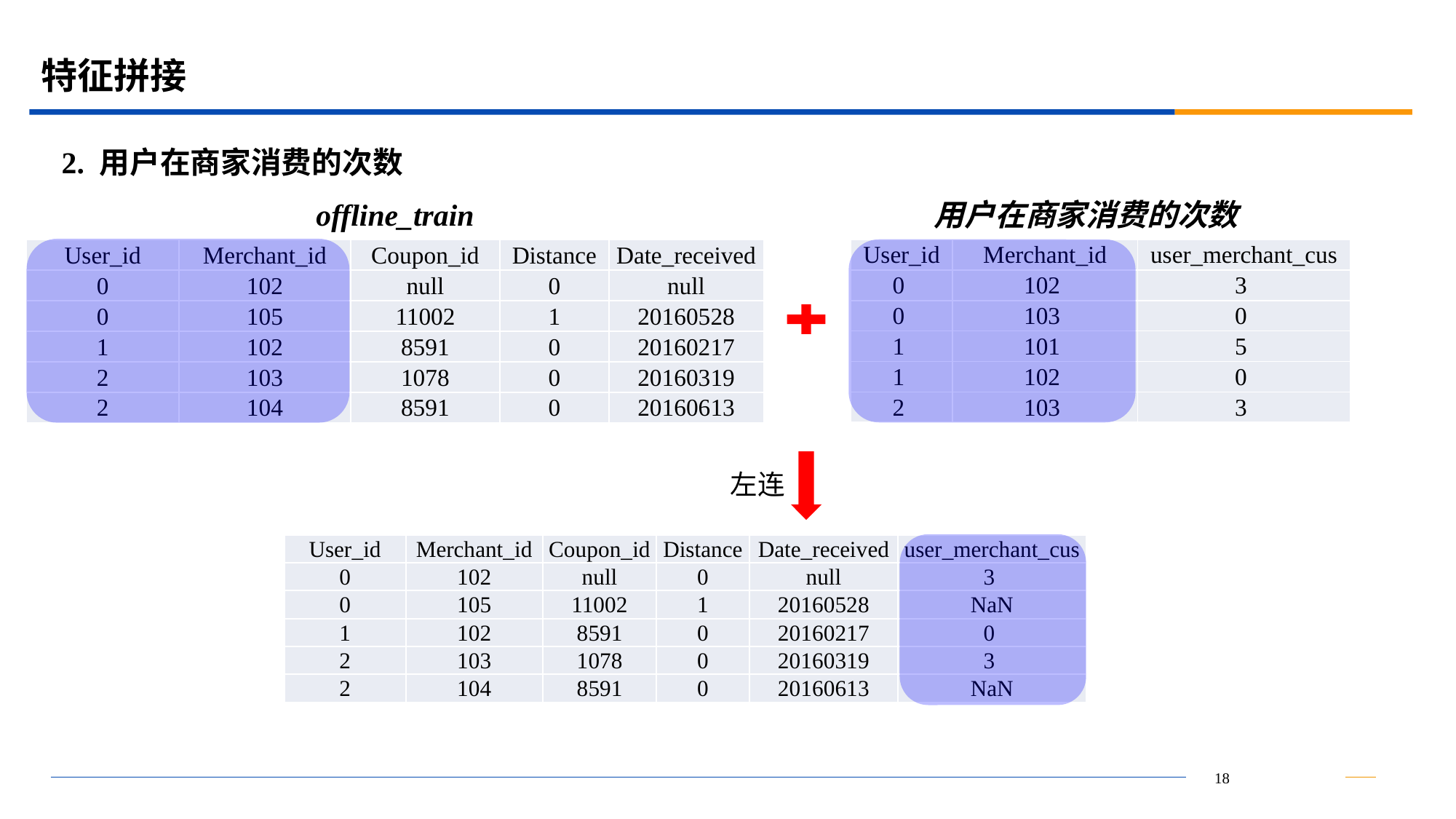

# 特征拼接
2. 用户在商家消费的次数
用户在商家消费的次数
offline_train

| User\_id | Merchant\_id | user\_merchant\_cus |
| --- | --- | --- |
| 0 | 102 | 3 |
| 0 | 103 | 0 |
| 1 | 101 | 5 |
| 1 | 102 | 0 |
| 2 | 103 | 3 |
| User\_id | Merchant\_id | Coupon\_id | Distance | Date\_received |
| --- | --- | --- | --- | --- |
| 0 | 102 | null | 0 | null |
| 0 | 105 | 11002 | 1 | 20160528 |
| 1 | 102 | 8591 | 0 | 20160217 |
| 2 | 103 | 1078 | 0 | 20160319 |
| 2 | 104 | 8591 | 0 | 20160613 |

左连

| User\_id | Merchant\_id | Coupon\_id | Distance | Date\_received | user\_merchant\_cus |
| --- | --- | --- | --- | --- | --- |
| 0 | 102 | null | 0 | null | 3 |
| 0 | 105 | 11002 | 1 | 20160528 | NaN |
| 1 | 102 | 8591 | 0 | 20160217 | 0 |
| 2 | 103 | 1078 | 0 | 20160319 | 3 |
| 2 | 104 | 8591 | 0 | 20160613 | NaN |